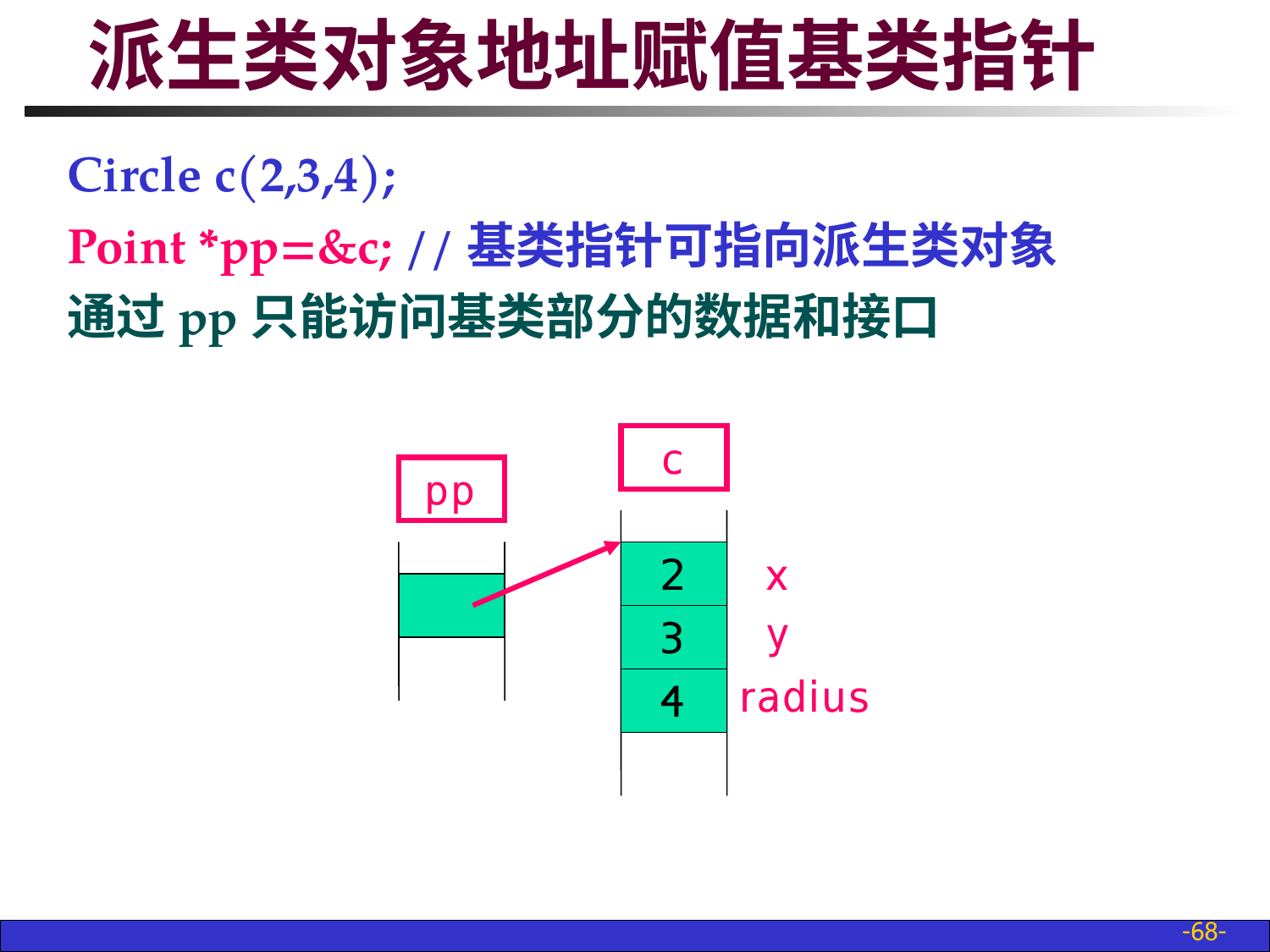

# 派生类对象地址赋值基类指针
Circle c(2,3,4);
Point *pp=&c; //基类指针可指向派生类对象
通过pp只能访问基类部分的数据和接口
c

2
x
3
y
4
radius
pp

-68-